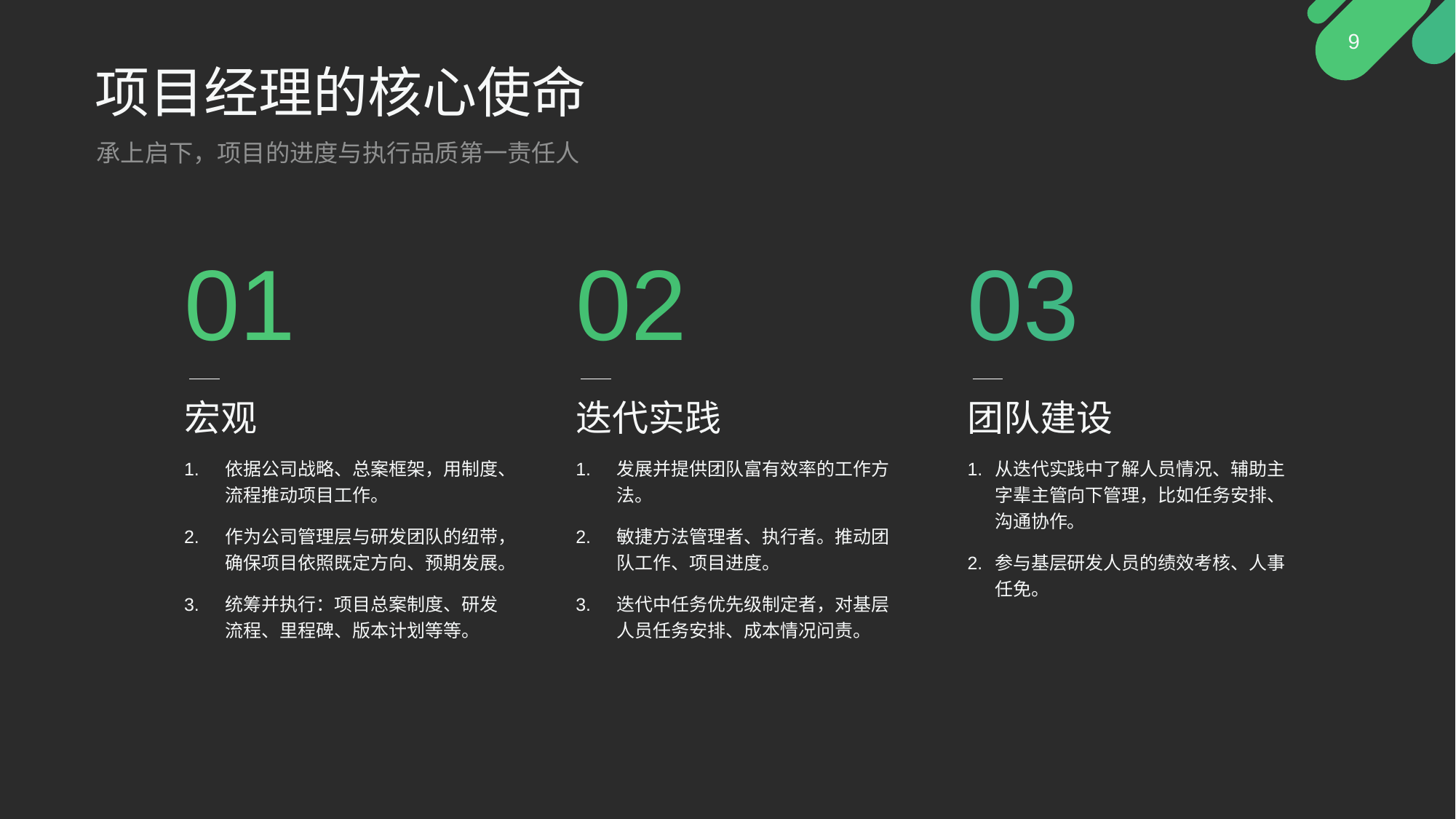

# 项目经理的核心使命
承上启下，项目的进度与执行品质第一责任人

01
宏观
依据公司战略、总案框架，用制度、流程推动项目工作。
作为公司管理层与研发团队的纽带，确保项目依照既定方向、预期发展。
统筹并执行：项目总案制度、研发流程、里程碑、版本计划等等。

02
迭代实践
发展并提供团队富有效率的工作方法。
敏捷方法管理者、执行者。推动团队工作、项目进度。
迭代中任务优先级制定者，对基层人员任务安排、成本情况问责。
03
团队建设
从迭代实践中了解人员情况、辅助主字辈主管向下管理，比如任务安排、沟通协作。
参与基层研发人员的绩效考核、人事任免。